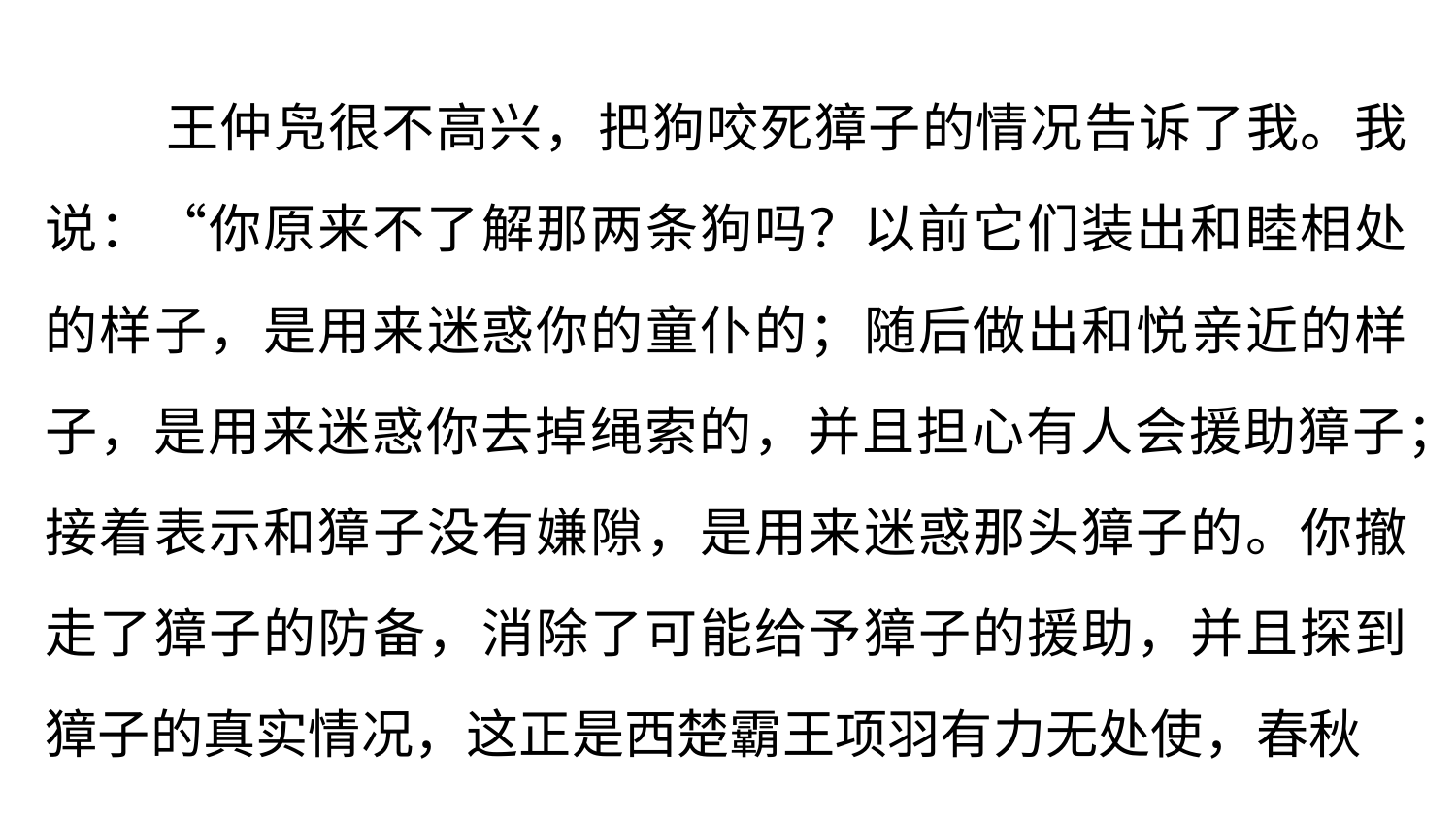

王仲凫很不高兴，把狗咬死獐子的情况告诉了我。我说：“你原来不了解那两条狗吗？以前它们装出和睦相处的样子，是用来迷惑你的童仆的；随后做出和悦亲近的样子，是用来迷惑你去掉绳索的，并且担心有人会援助獐子；接着表示和獐子没有嫌隙，是用来迷惑那头獐子的。你撤走了獐子的防备，消除了可能给予獐子的援助，并且探到獐子的真实情况，这正是西楚霸王项羽有力无处使，春秋